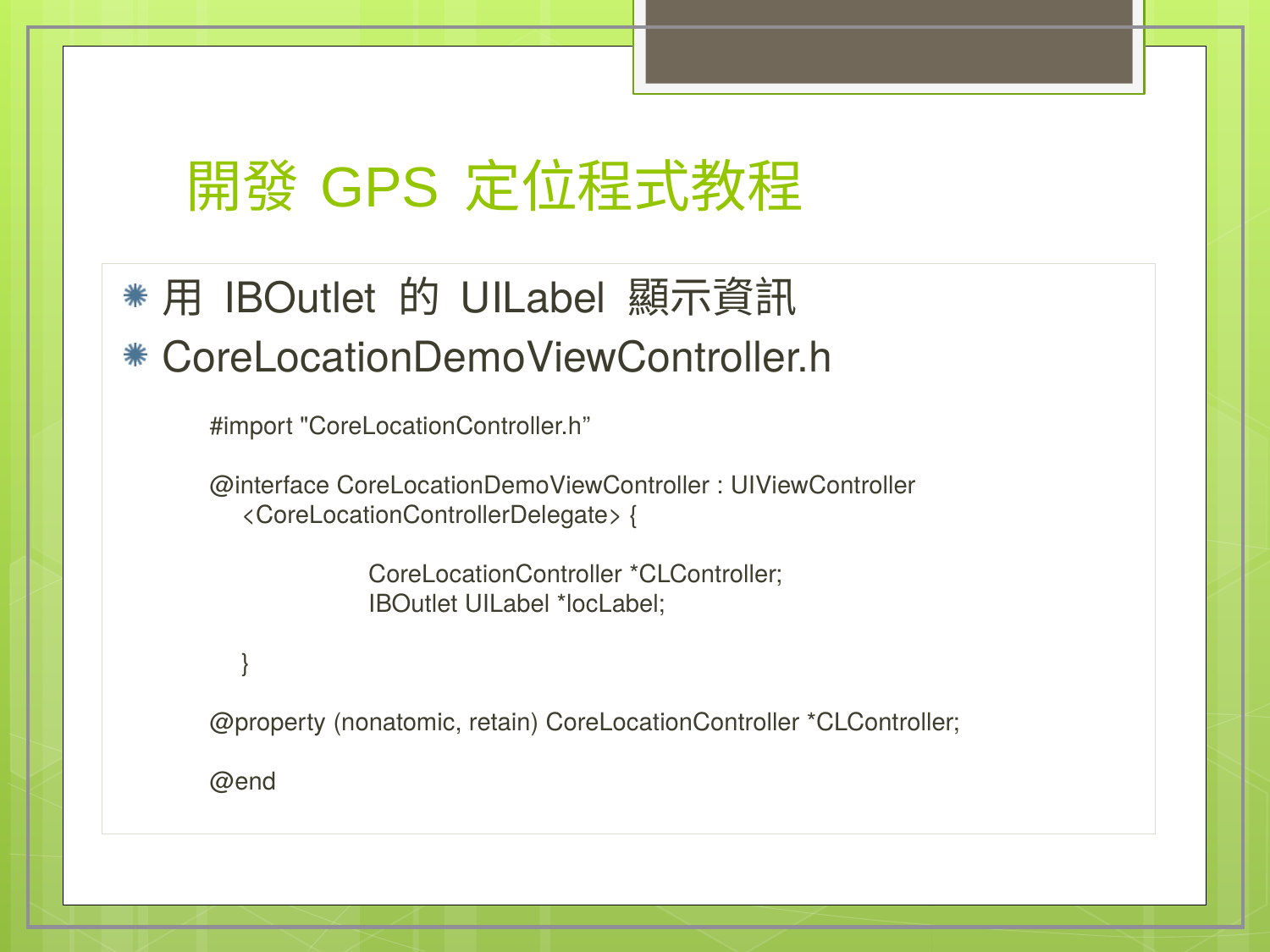

# 開發 GPS 定位程式教程
用 IBOutlet 的 UILabel 顯示資訊
CoreLocationDemoViewController.h

#import "CoreLocationController.h”

@interface CoreLocationDemoViewController : UIViewController <CoreLocationControllerDelegate> {

		CoreLocationController *CLController;
		IBOutlet UILabel *locLabel;

	}

@property (nonatomic, retain) CoreLocationController *CLController;

@end